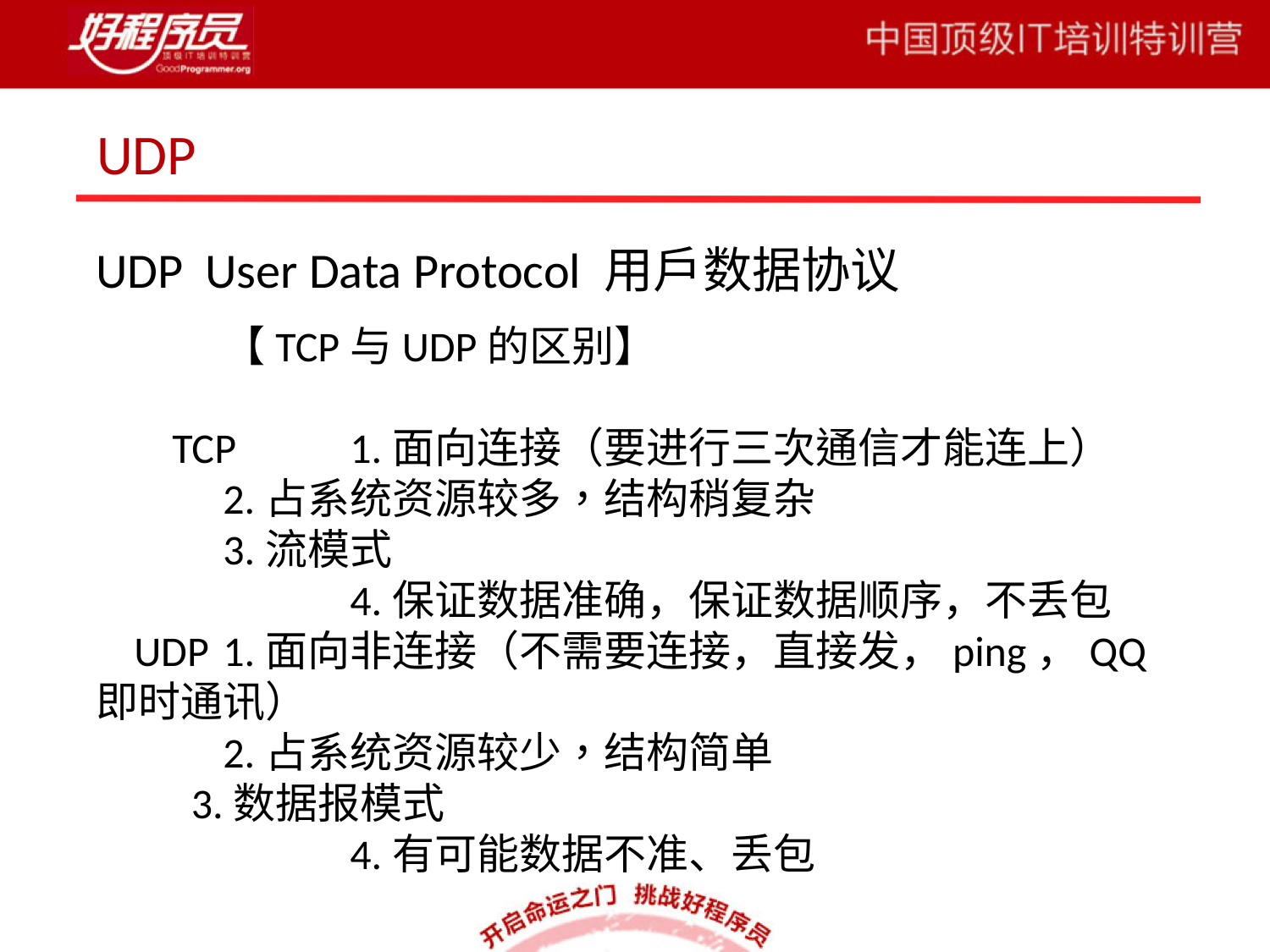

UDP
UDP  User Data Protocol 用户数据协议
	【TCP与UDP的区别】

        TCP 	1.面向连接（要进行三次通信才能连上）
            	2.占系统资源较多，结构稍复杂
          	3.流模式
            		4.保证数据准确，保证数据顺序，不丢包
    UDP 	1.面向非连接（不需要连接，直接发，ping，QQ即时通讯）
            	2.占系统资源较少，结构简单
          3.数据报模式
            		4.有可能数据不准、丢包